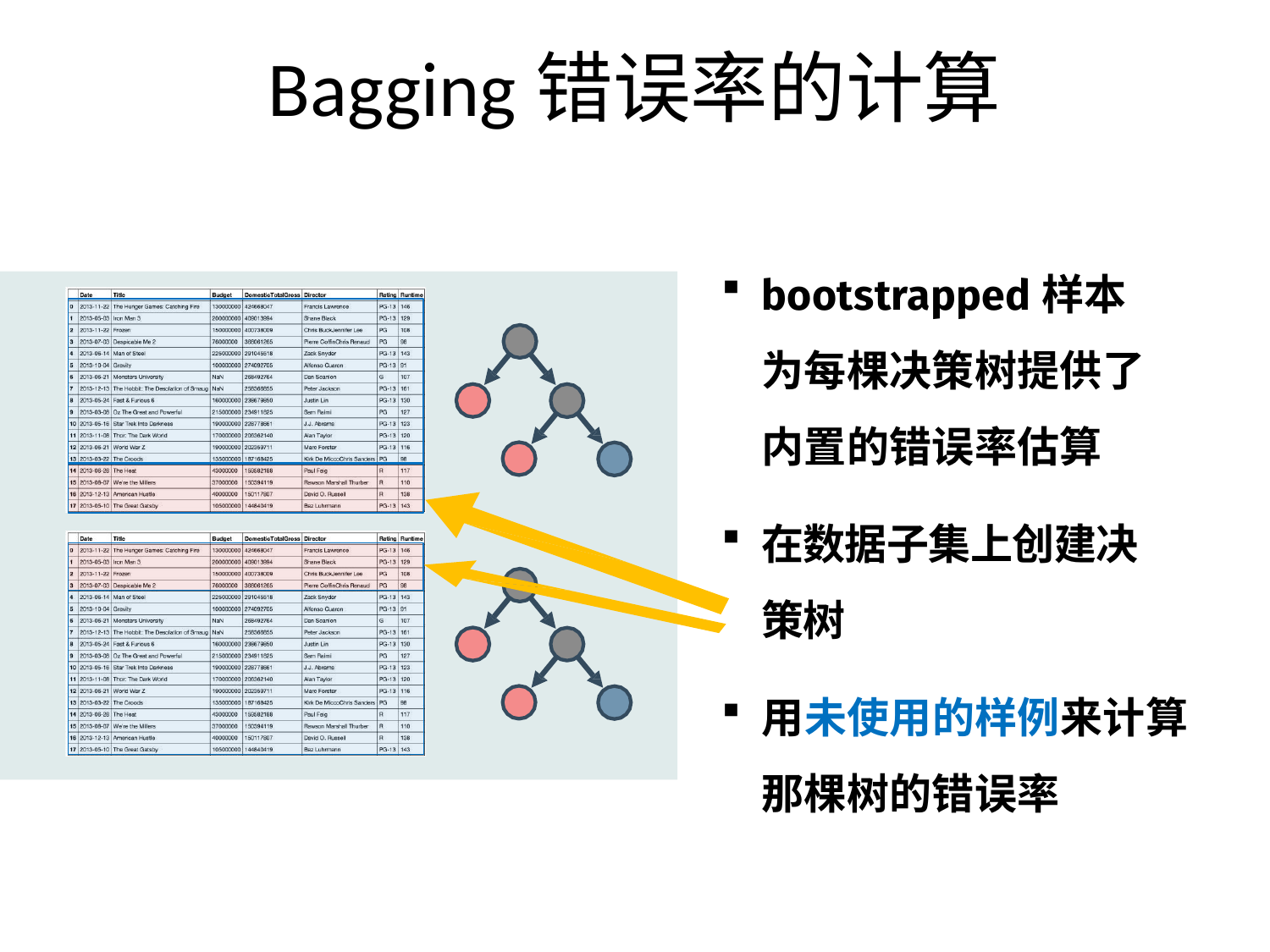

# Bagging错误率的计算
bootstrapped样本为每棵决策树提供了内置的错误率估算
在数据子集上创建决策树
用未使用的样例来计算那棵树的错误率